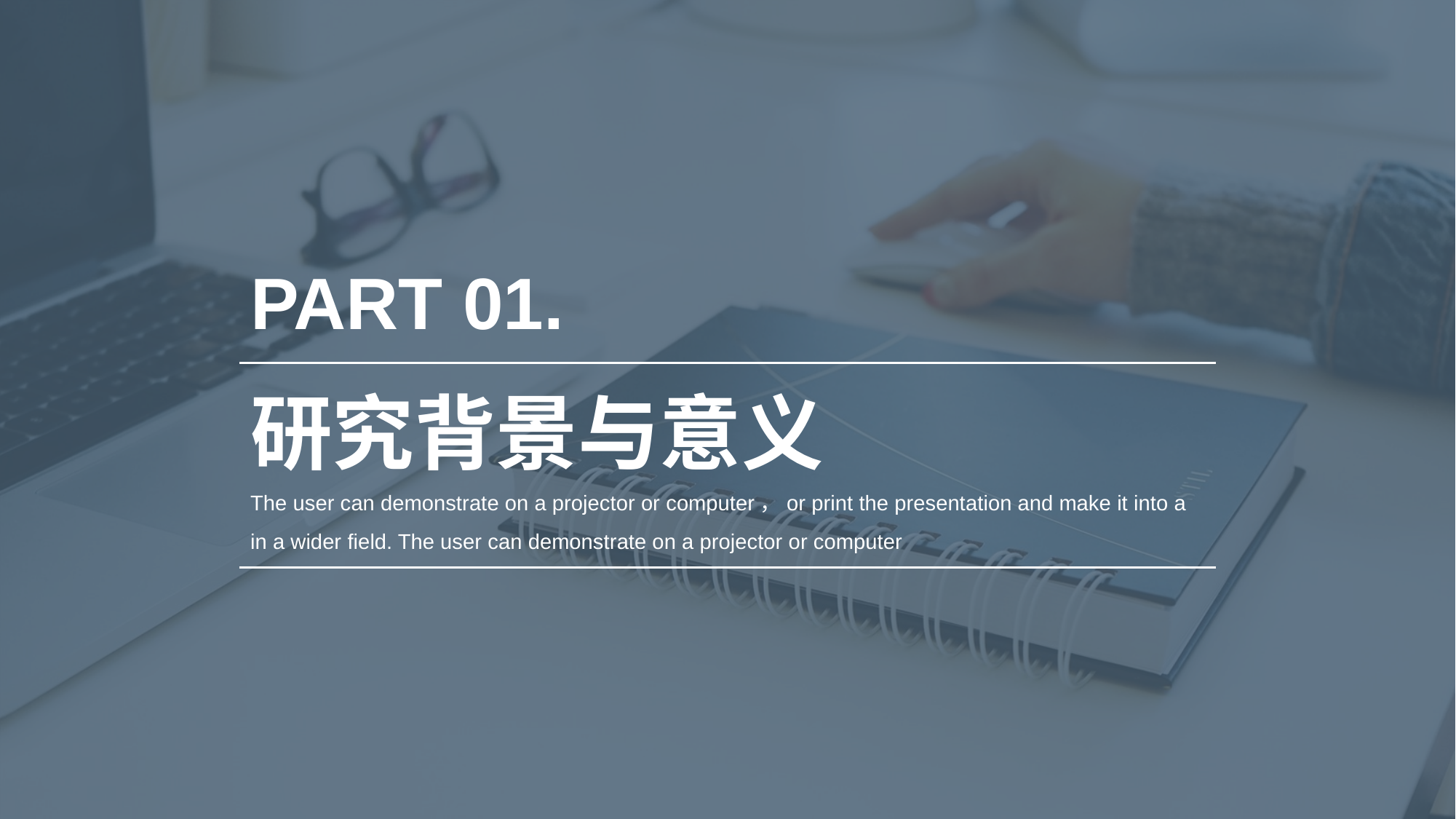

PART 01.
研究背景与意义
The user can demonstrate on a projector or computer，or print the presentation and make it into a in a wider field. The user can demonstrate on a projector or computer